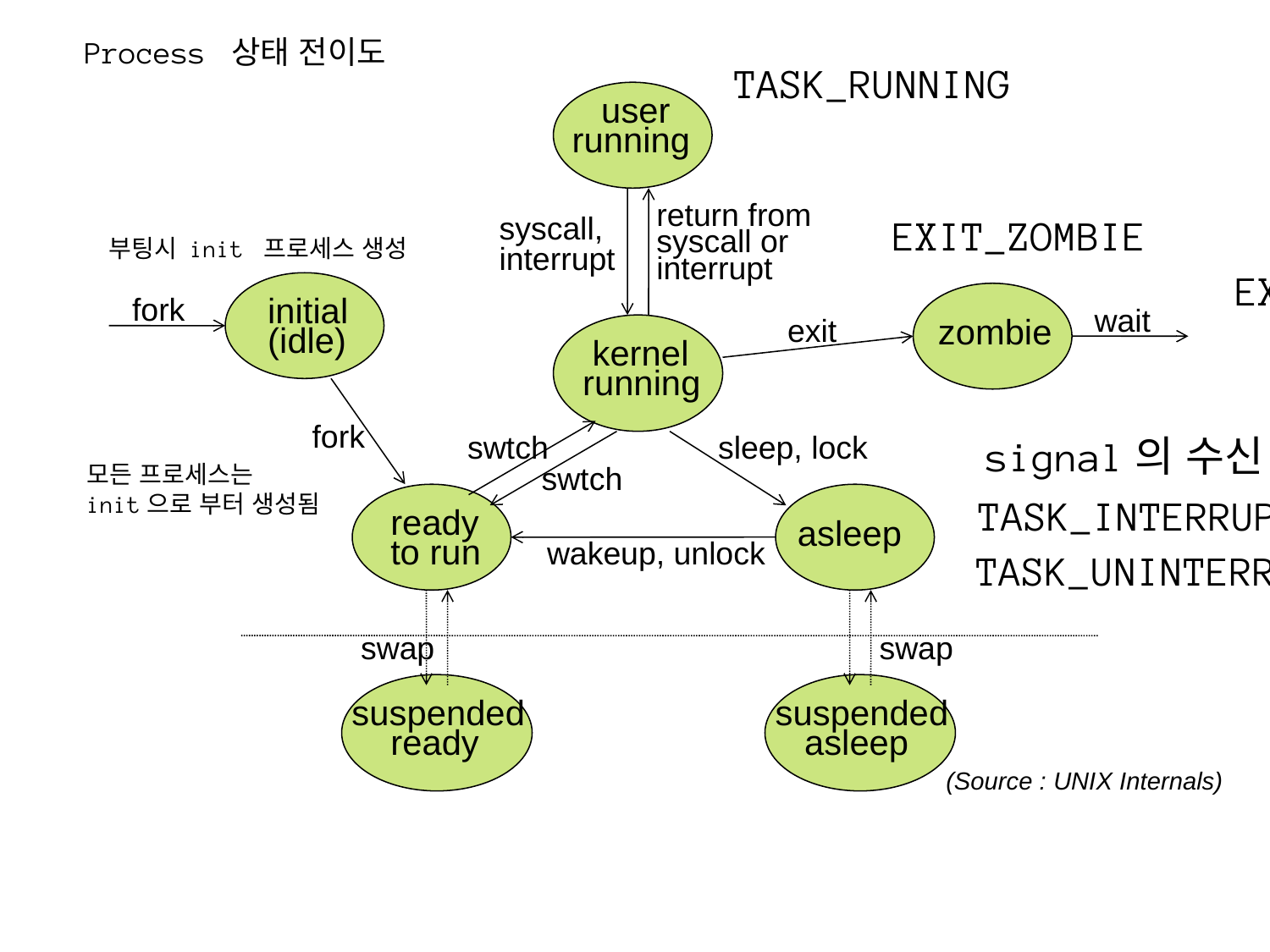

Process 상태 전이도
TASK_RUNNING

   user
running

return from
syscall or
interrupt
EXIT_ZOMBIE
syscall,
interrupt
부팅시 init 프로세스 생성
EXIT_DEAD

fork

  initial
  (idle)
wait
exit

   zombie

 kernel
running

fork
swtch

sleep, lock
signal의 수신 가능 유/무

모든 프로세스는
init으로 부터 생성됨
swtch
TASK_INTERRUPTIBLE

  ready
  to run
   asleep
wakeup, unlock

TASK_UNINTERRUPTIBLE

swap
swap

suspended
    ready
suspended
   asleep
(Source : UNIX Internals)